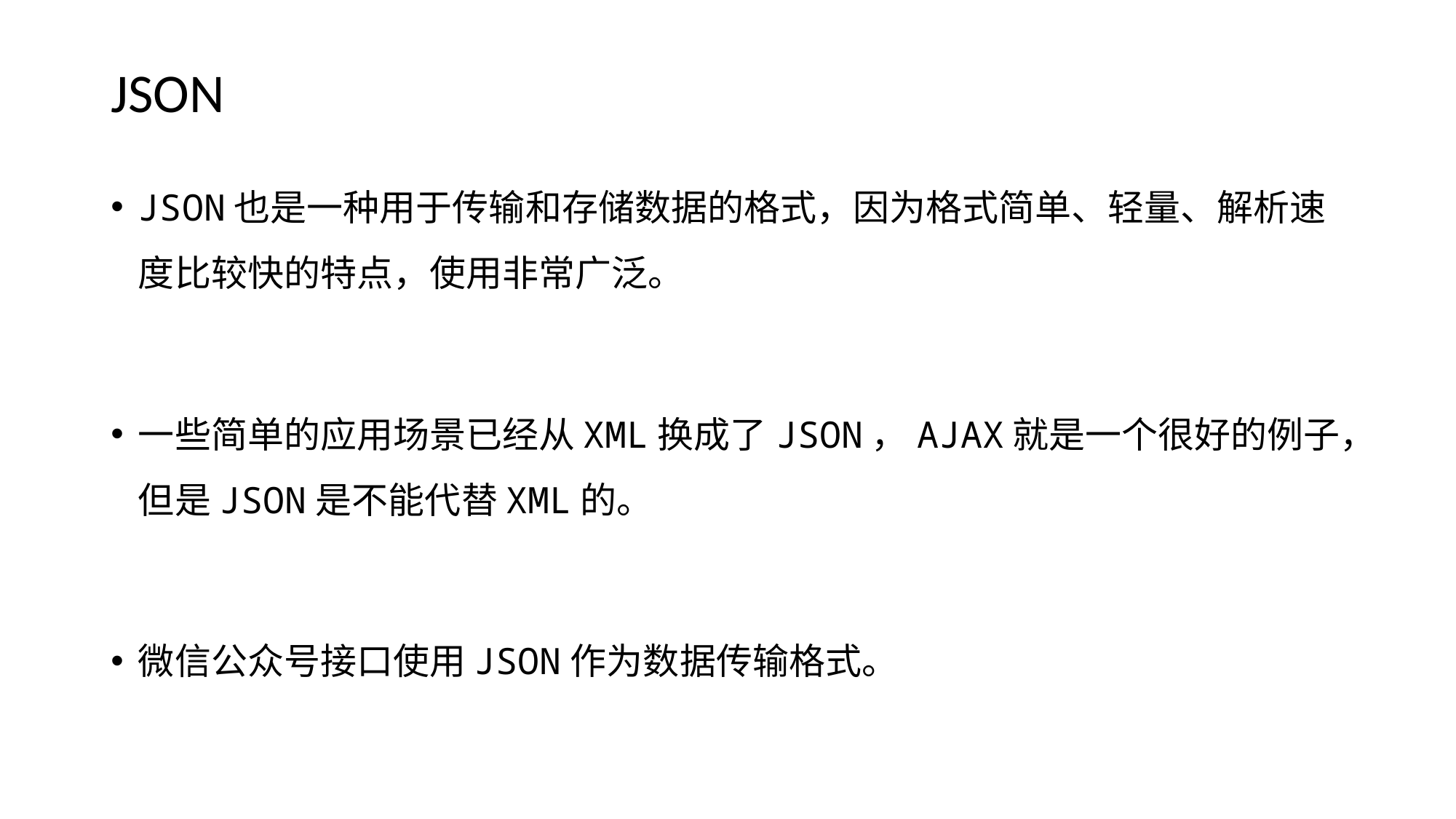

# JSON
JSON也是一种用于传输和存储数据的格式，因为格式简单、轻量、解析速度比较快的特点，使用非常广泛。

一些简单的应用场景已经从XML换成了JSON，AJAX就是一个很好的例子，但是JSON是不能代替XML的。

微信公众号接口使用JSON作为数据传输格式。